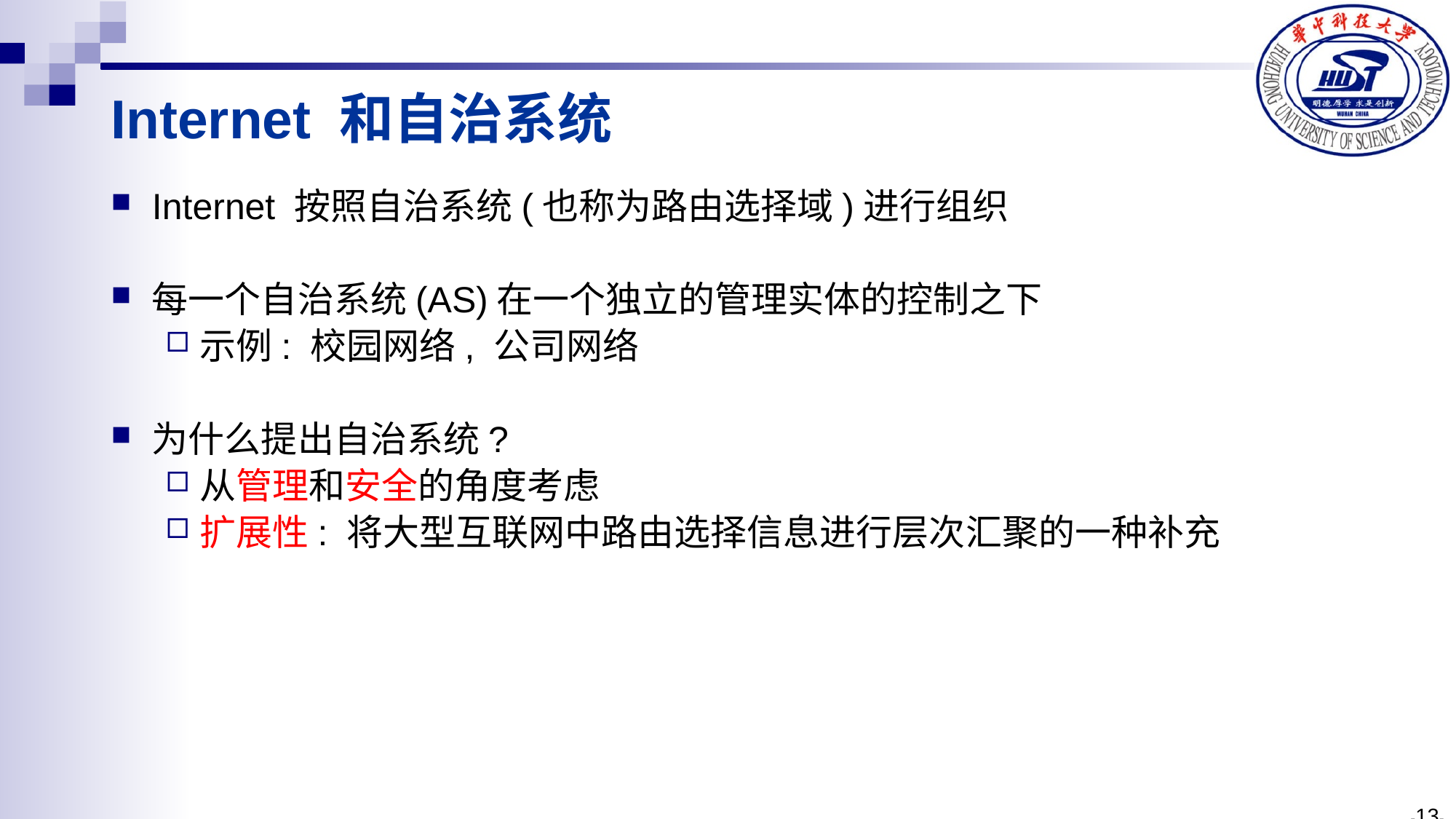

Internet 和自治系统
Internet 按照自治系统(也称为路由选择域)进行组织

每一个自治系统(AS)在一个独立的管理实体的控制之下
示例: 校园网络, 公司网络

为什么提出自治系统?
从管理和安全的角度考虑
扩展性: 将大型互联网中路由选择信息进行层次汇聚的一种补充
-13-